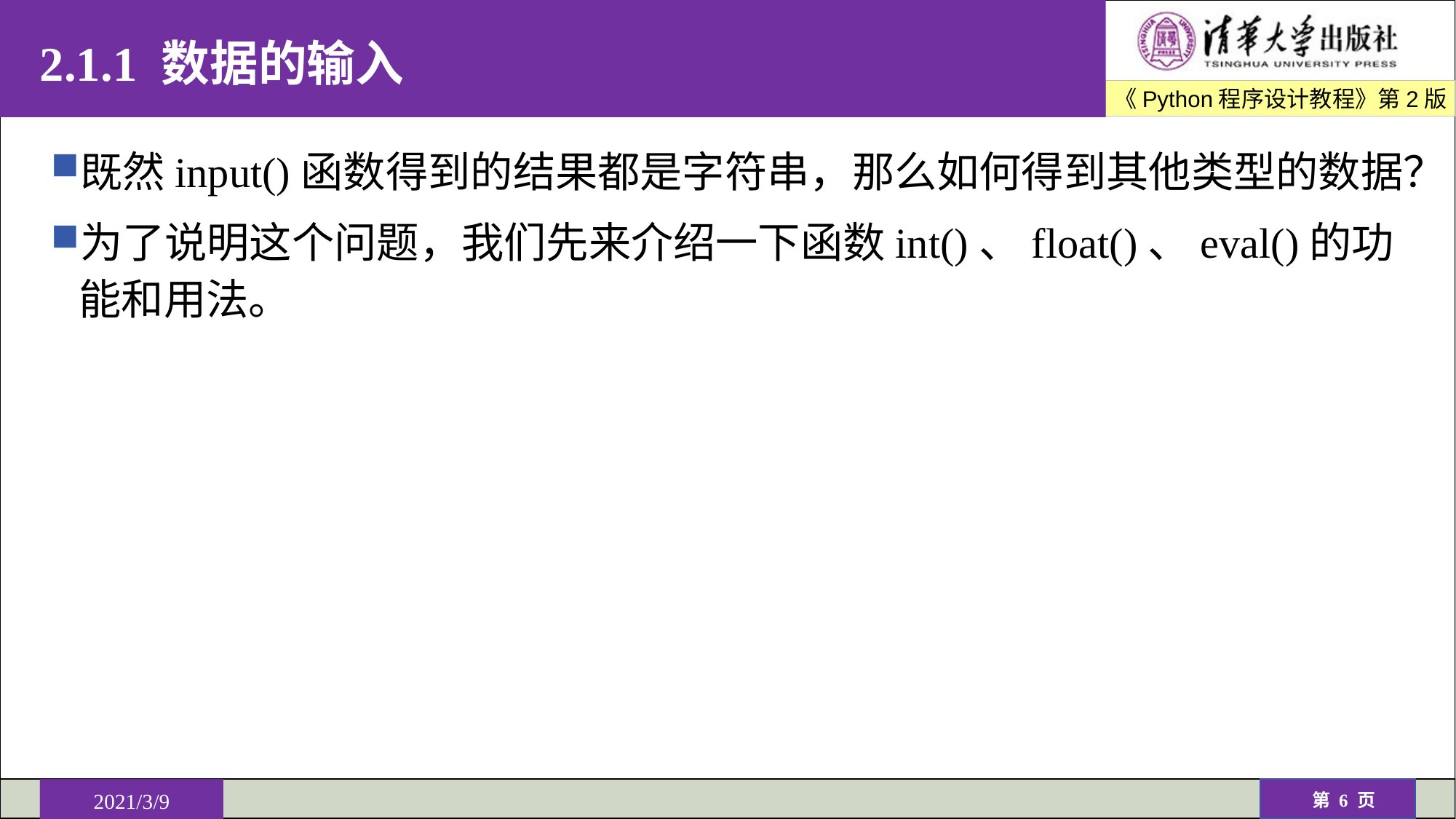

# 2.1.1 数据的输入
既然input()函数得到的结果都是字符串，那么如何得到其他类型的数据？
为了说明这个问题，我们先来介绍一下函数int()、float()、eval()的功能和用法。